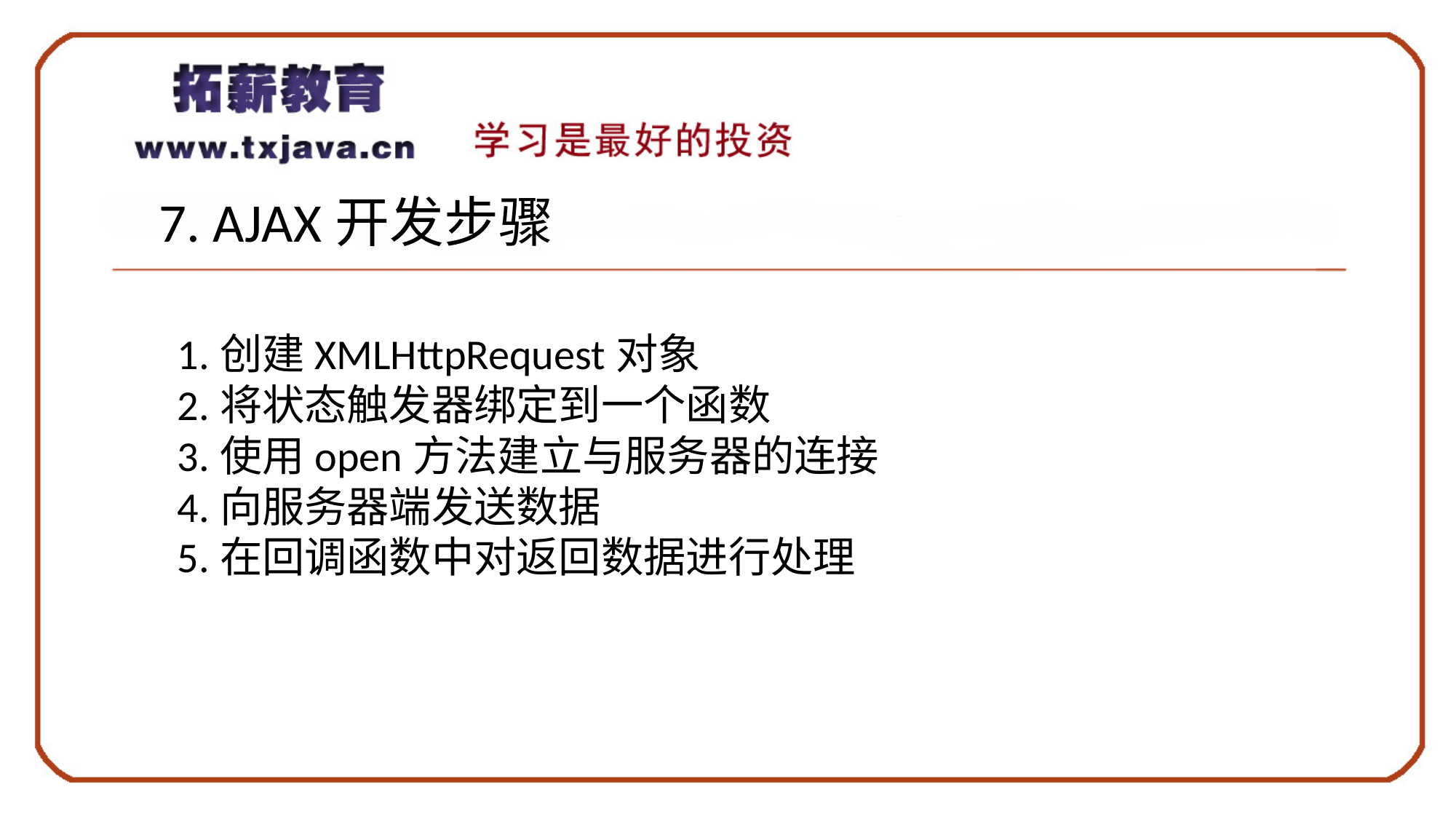

7. AJAX开发步骤
1.创建XMLHttpRequest对象
2.将状态触发器绑定到一个函数
3.使用open方法建立与服务器的连接
4.向服务器端发送数据
5.在回调函数中对返回数据进行处理